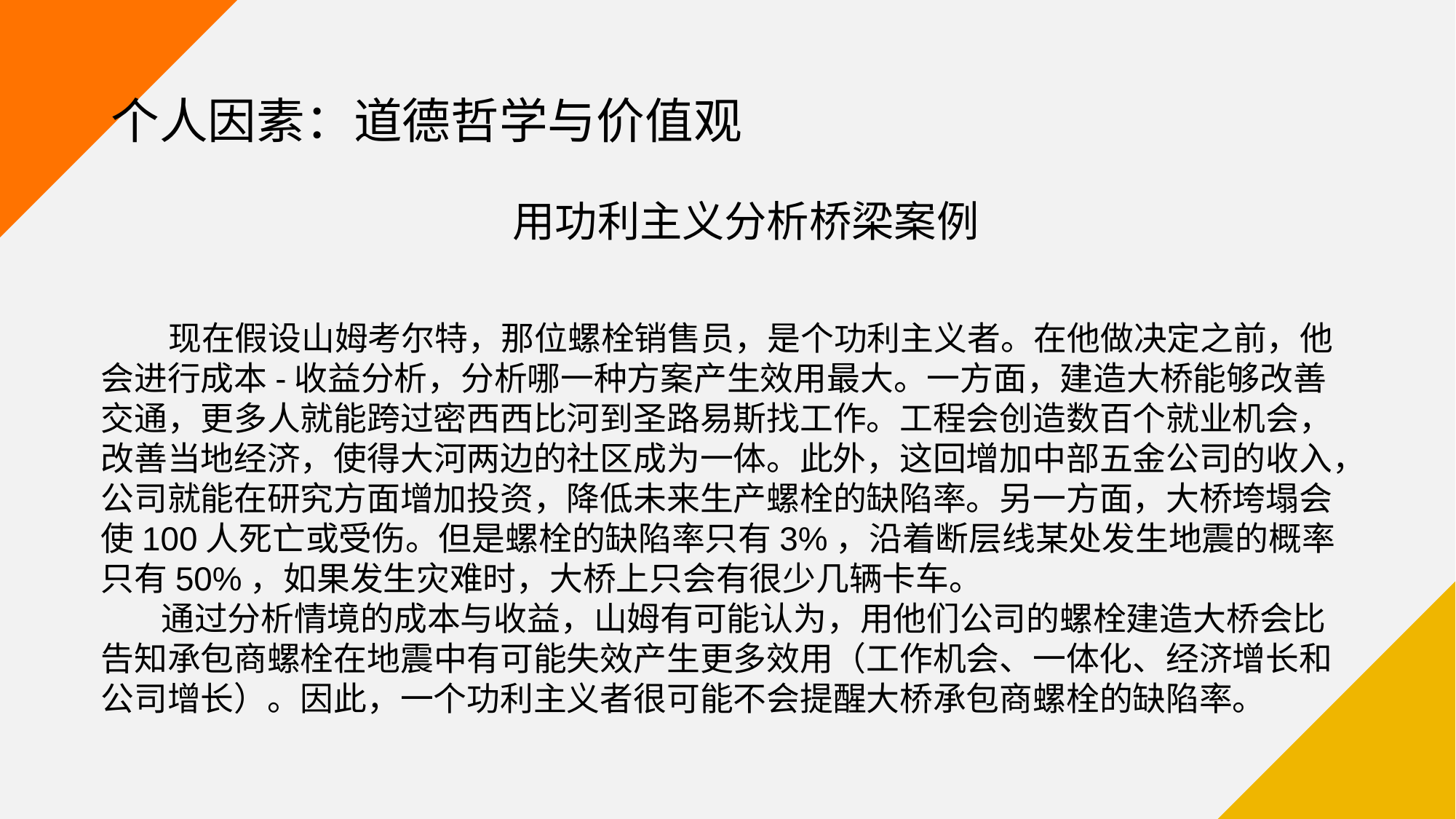

# 个人因素：道德哲学与价值观
用功利主义分析桥梁案例
        现在假设山姆考尔特，那位螺栓销售员，是个功利主义者。在他做决定之前，他会进行成本-收益分析，分析哪一种方案产生效用最大。一方面，建造大桥能够改善交通，更多人就能跨过密西西比河到圣路易斯找工作。工程会创造数百个就业机会，改善当地经济，使得大河两边的社区成为一体。此外，这回增加中部五金公司的收入，公司就能在研究方面增加投资，降低未来生产螺栓的缺陷率。另一方面，大桥垮塌会使100人死亡或受伤。但是螺栓的缺陷率只有3%，沿着断层线某处发生地震的概率只有50%，如果发生灾难时，大桥上只会有很少几辆卡车。
       通过分析情境的成本与收益，山姆有可能认为，用他们公司的螺栓建造大桥会比告知承包商螺栓在地震中有可能失效产生更多效用（工作机会、一体化、经济增长和公司增长）。因此，一个功利主义者很可能不会提醒大桥承包商螺栓的缺陷率。